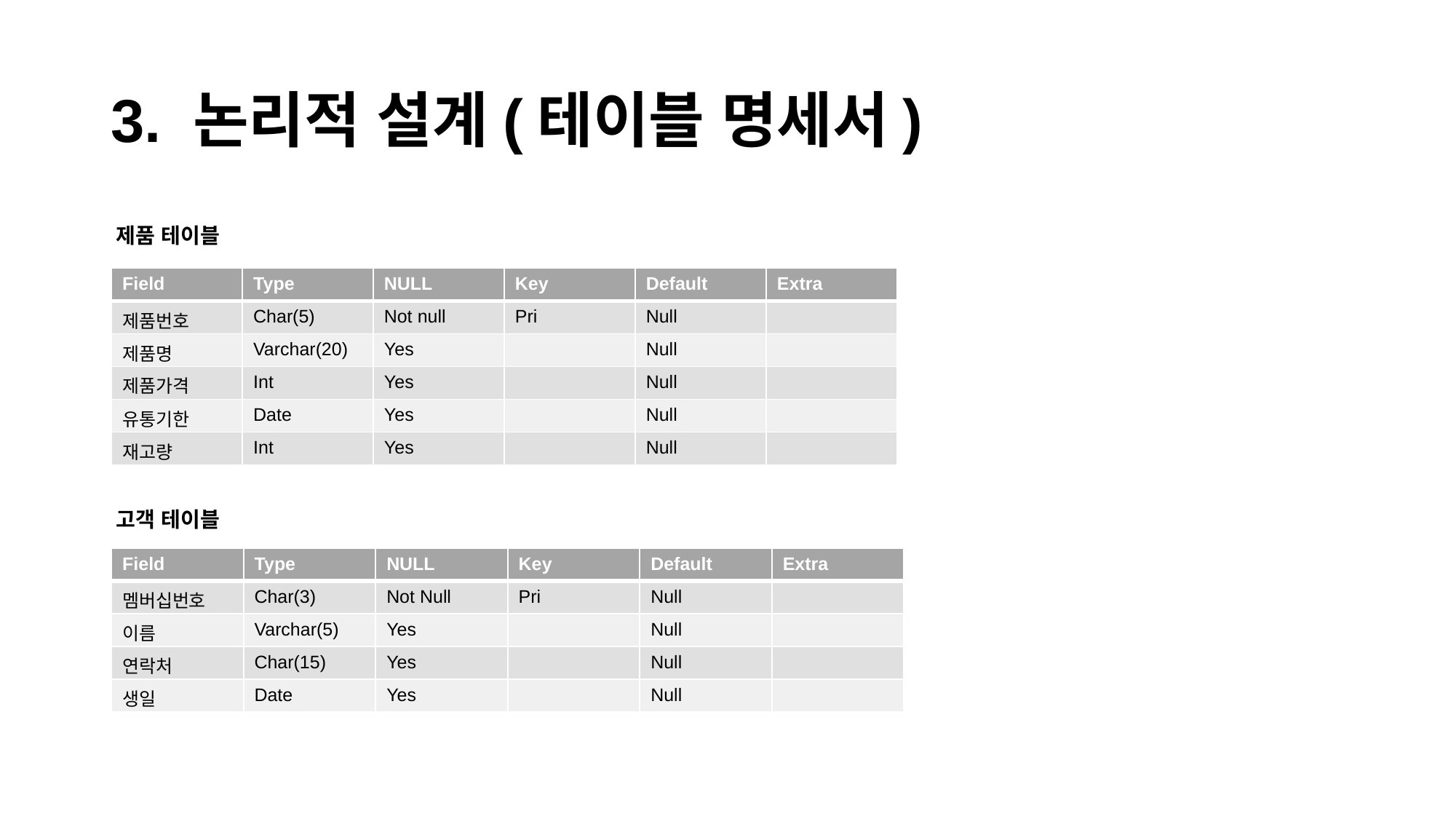

# 3. 논리적 설계(테이블 명세서)
제품 테이블
| Field | Type | NULL | Key | Default | Extra |
| --- | --- | --- | --- | --- | --- |
| 제품번호 | Char(5) | Not null | Pri | Null |  |
| 제품명 | Varchar(20) | Yes |  | Null |  |
| 제품가격 | Int | Yes |  | Null |  |
| 유통기한 | Date | Yes |  | Null |  |
| 재고량 | Int | Yes |  | Null |  |
고객 테이블
| Field | Type | NULL | Key | Default | Extra |
| --- | --- | --- | --- | --- | --- |
| 멤버십번호 | Char(3) | Not Null | Pri | Null |  |
| 이름 | Varchar(5) | Yes |  | Null |  |
| 연락처 | Char(15) | Yes |  | Null |  |
| 생일 | Date | Yes |  | Null |  |